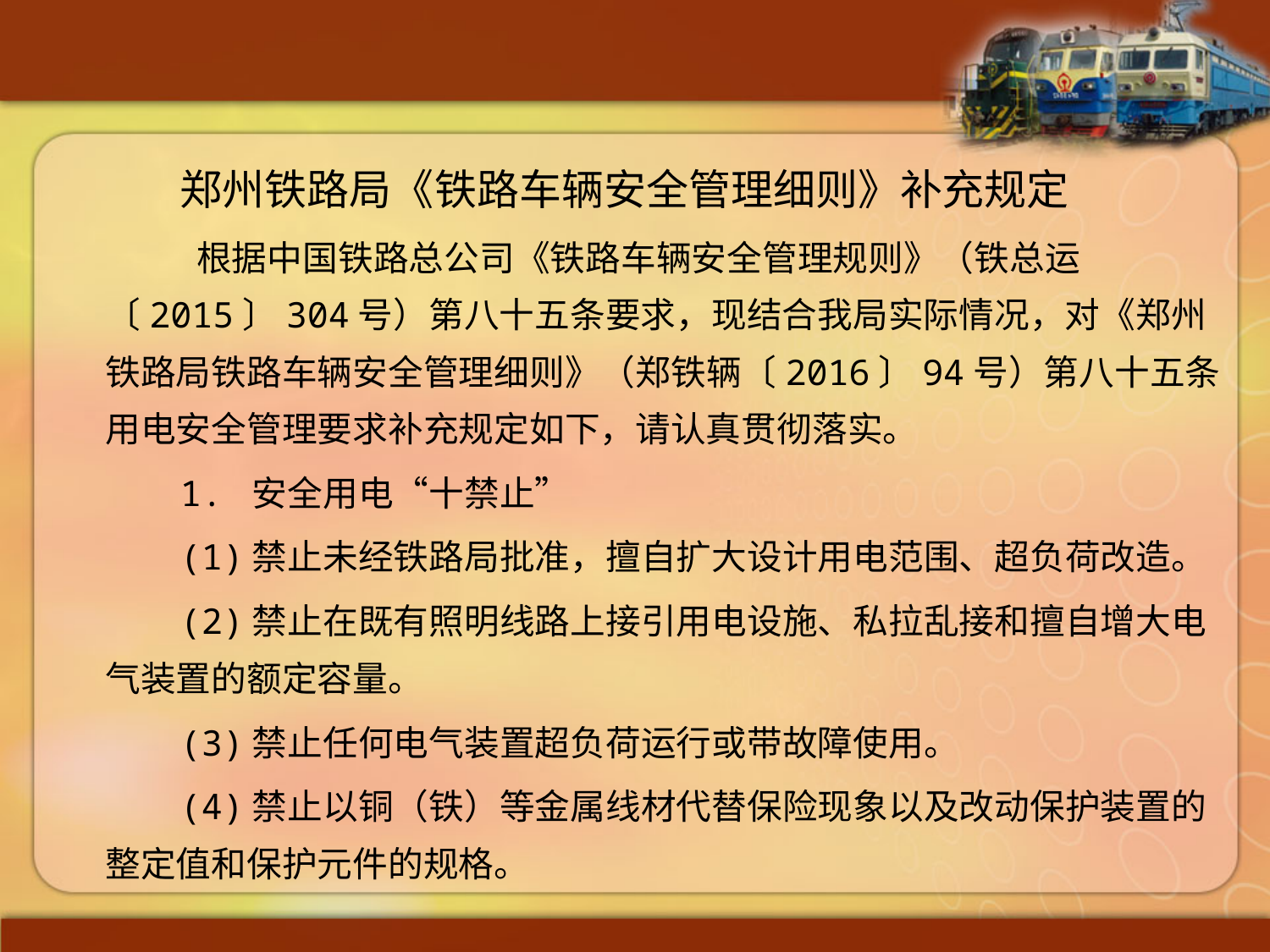

#
郑州铁路局《铁路车辆安全管理细则》补充规定
 根据中国铁路总公司《铁路车辆安全管理规则》（铁总运〔2015〕304号）第八十五条要求，现结合我局实际情况，对《郑州铁路局铁路车辆安全管理细则》（郑铁辆〔2016〕94号）第八十五条用电安全管理要求补充规定如下，请认真贯彻落实。
1. 安全用电“十禁止”
(1)禁止未经铁路局批准，擅自扩大设计用电范围、超负荷改造。
(2)禁止在既有照明线路上接引用电设施、私拉乱接和擅自增大电气装置的额定容量。
(3)禁止任何电气装置超负荷运行或带故障使用。
(4)禁止以铜（铁）等金属线材代替保险现象以及改动保护装置的整定值和保护元件的规格。